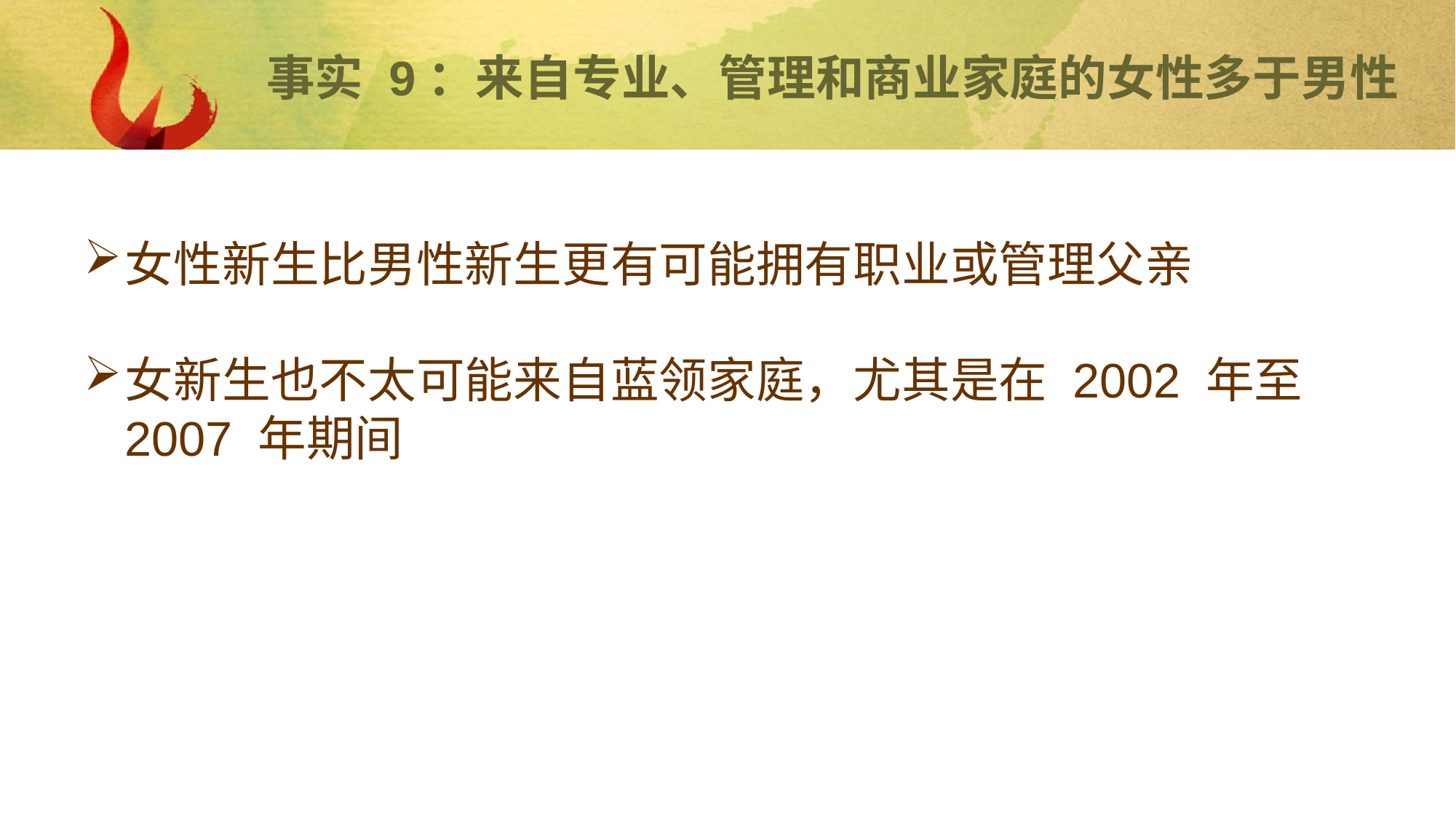

# 事实 9：来自专业、管理和商业家庭的女性多于男性
女性新生比男性新生更有可能拥有职业或管理父亲

女新生也不太可能来自蓝领家庭，尤其是在 2002 年至 2007 年期间
22